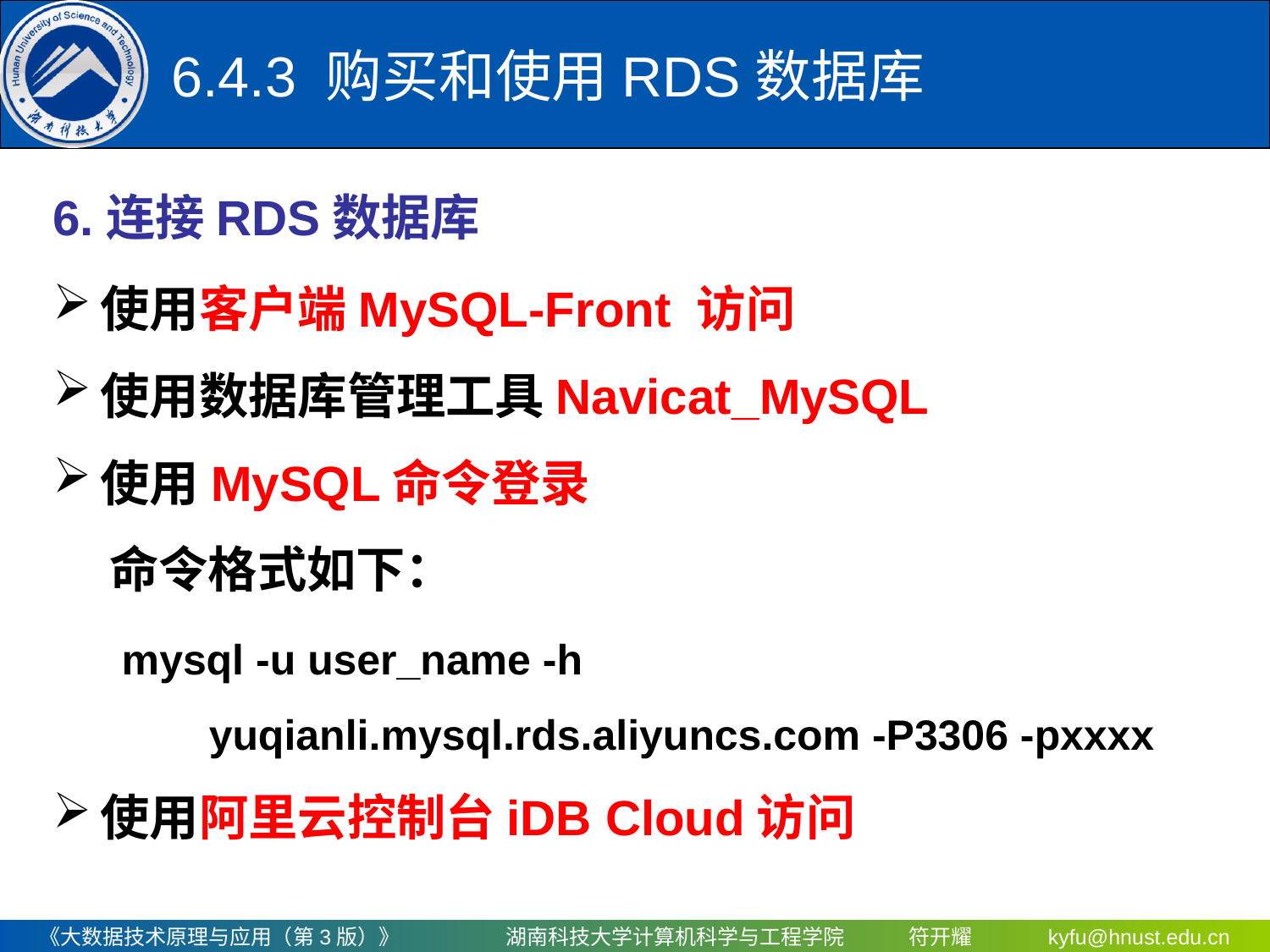

6.4.3 购买和使用RDS数据库
6.连接RDS数据库
使用客户端MySQL-Front 访问
使用数据库管理工具Navicat_MySQL
使用MySQL命令登录
    命令格式如下：
     mysql -u user_name -h
　  　　yuqianli.mysql.rds.aliyuncs.com -P3306 -pxxxx
使用阿里云控制台iDB Cloud访问